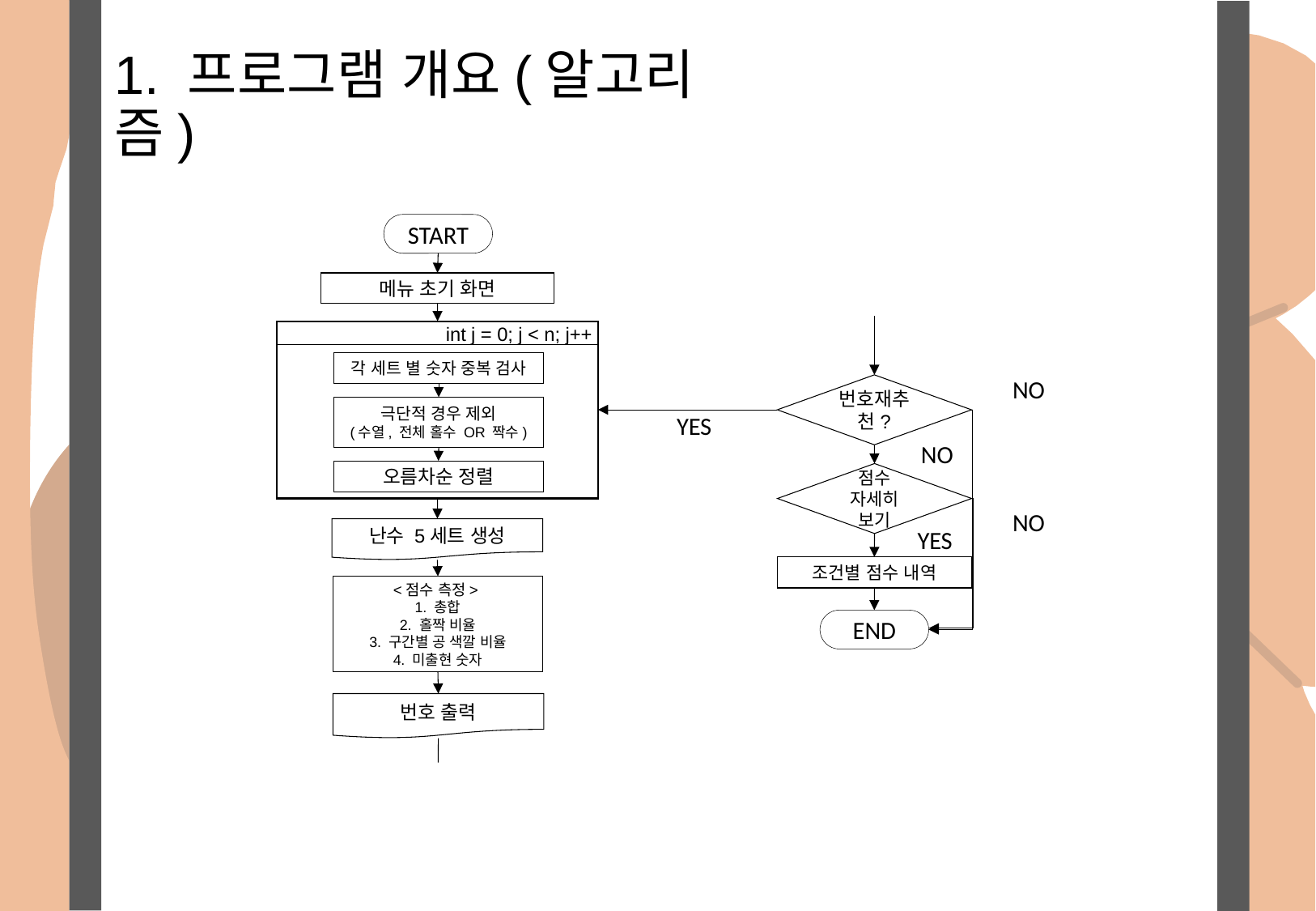

1. 프로그램 개요(알고리즘)
START
메뉴 초기 화면
int j = 0; j < n; j++

각 세트 별 숫자 중복 검사
NO
번호재추천?
극단적 경우 제외
(수열, 전체 홀수 OR 짝수)
YES
NO
오름차순 정렬
점수
자세히 보기
NO
YES
난수 5세트 생성
조건별 점수 내역
<점수 측정>
1. 총합
2. 홀짝 비율
3. 구간별 공 색깔 비율
4. 미출현 숫자
END
번호 출력